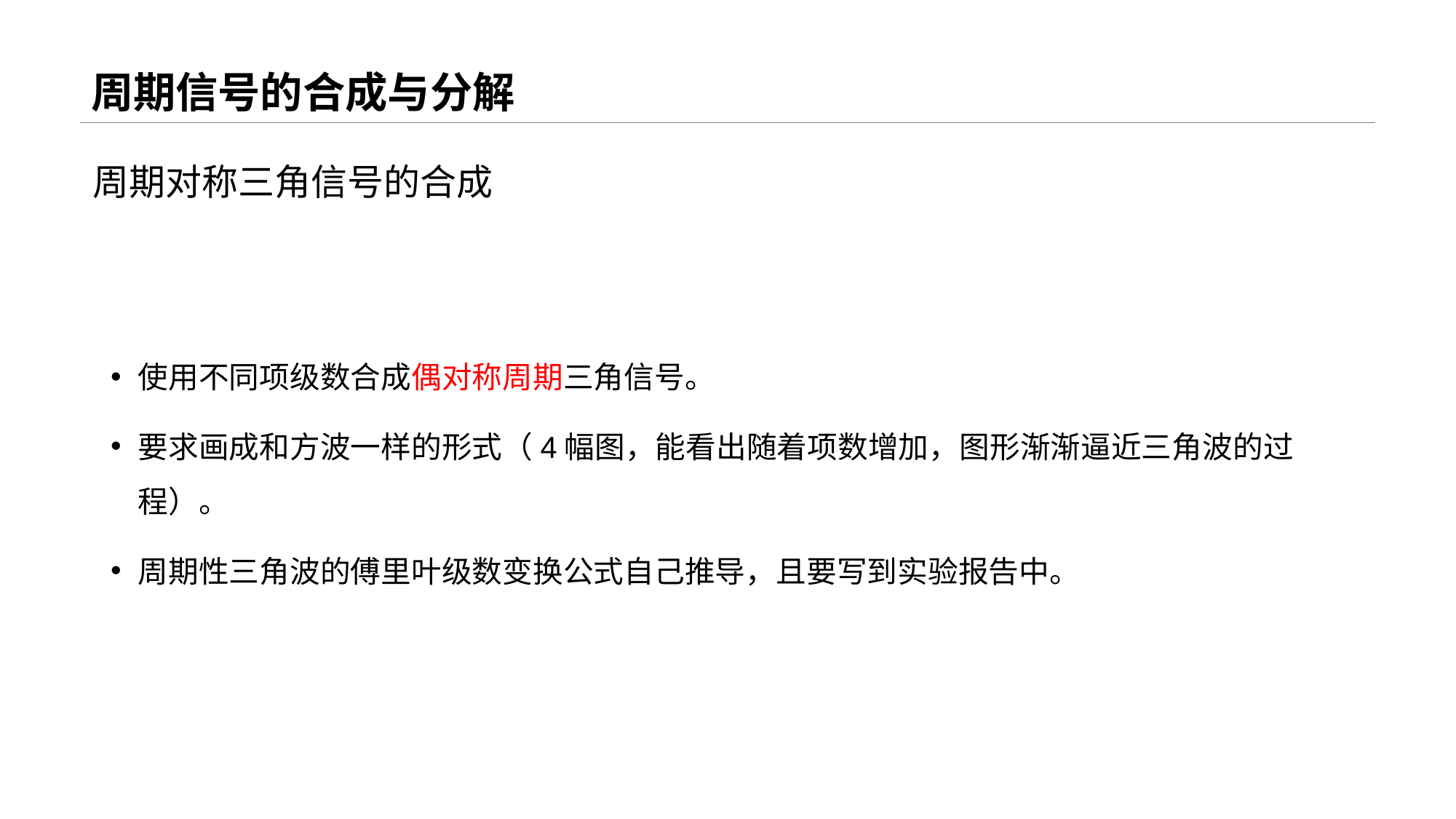

# 周期信号的合成与分解
周期对称三角信号的合成

使用不同项级数合成偶对称周期三角信号。
要求画成和方波一样的形式（4幅图，能看出随着项数增加，图形渐渐逼近三角波的过程）。
周期性三角波的傅里叶级数变换公式自己推导，且要写到实验报告中。